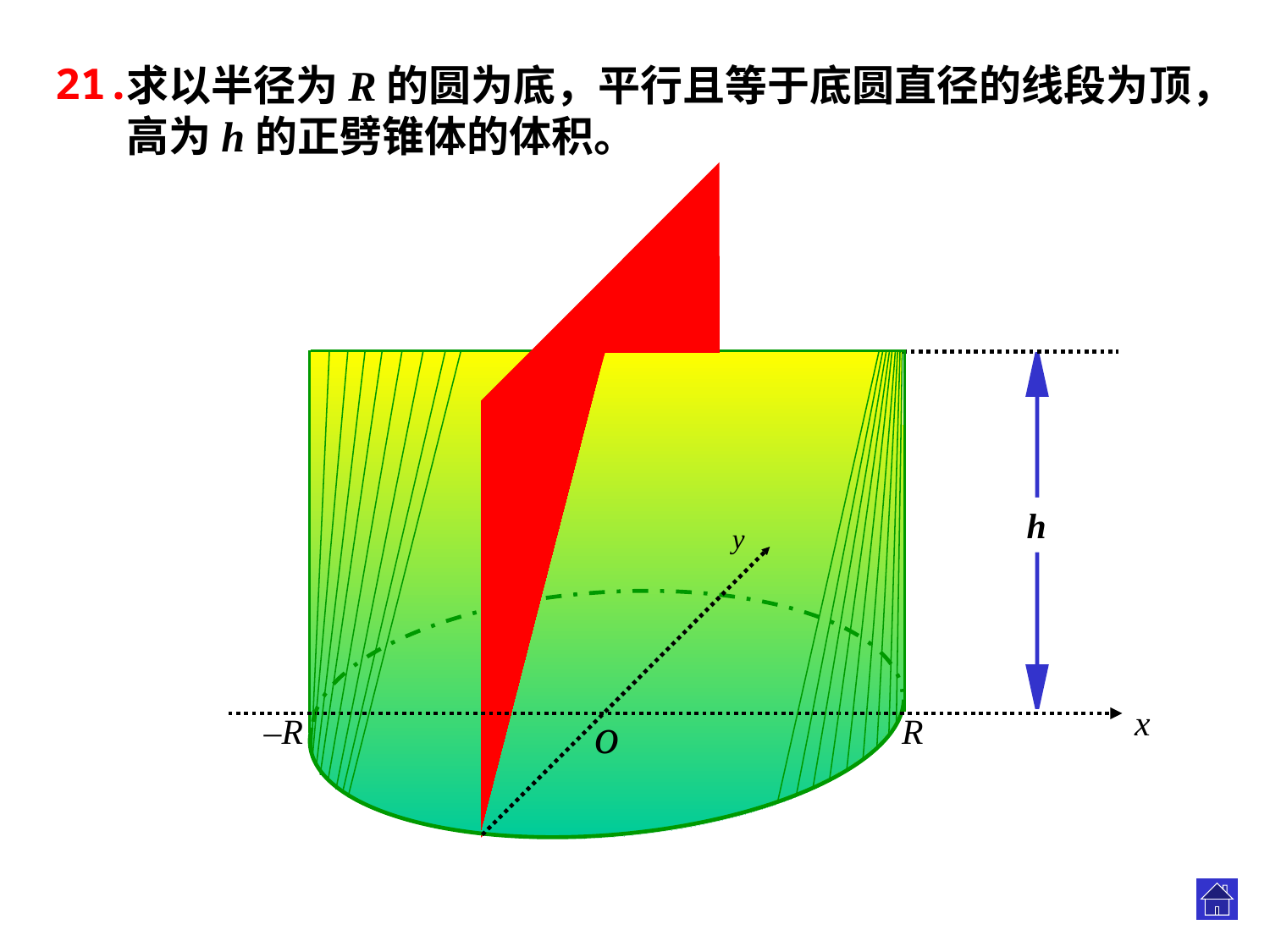

21.
      求以半径为R的圆为底，平行且等于底圆直径的线段为顶，
      高为h的正劈锥体的体积。

 h
y

x
o
–R

R